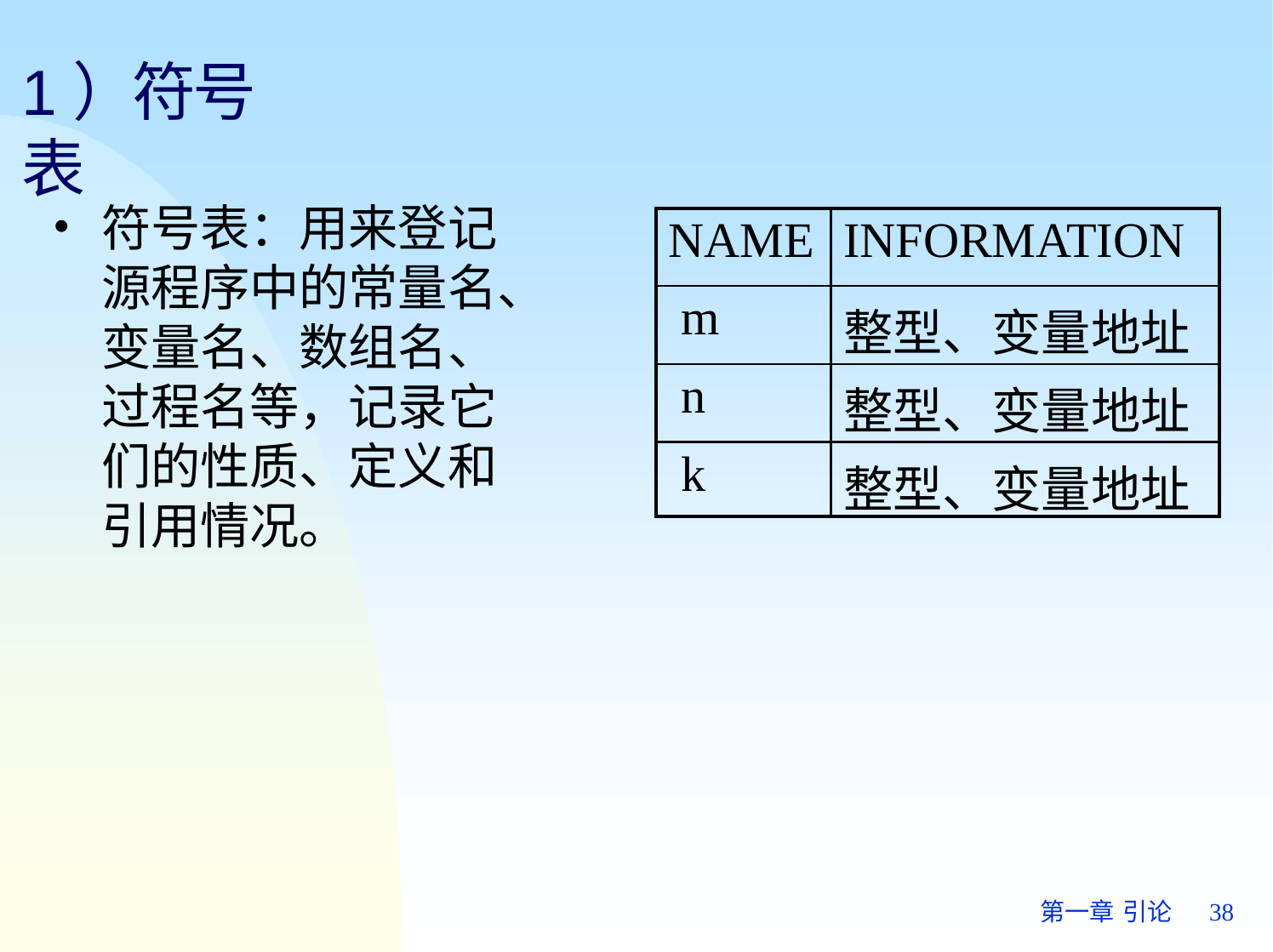

# 1）符号表
符号表：用来登记 源程序中的常量名、 变量名、数组名、 过程名等，记录它 们的性质、定义和 引用情况。
| NAME | INFORMATION |
| --- | --- |
| m | 整型、变量地址 |
| n | 整型、变量地址 |
| k | 整型、变量地址 |
第一章 引论	38